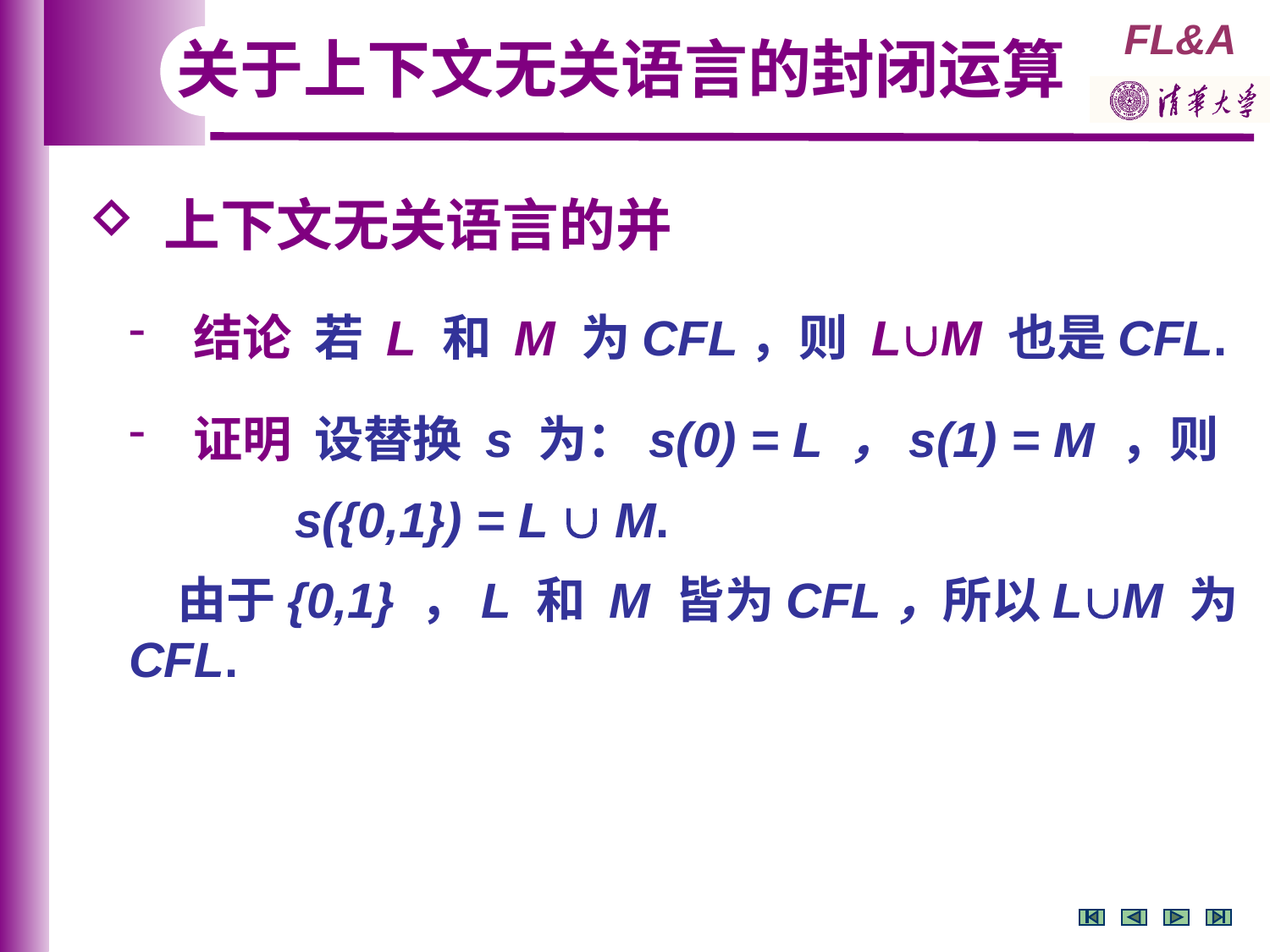

关于上下文无关语言的封闭运算
 上下文无关语言的并
  结论  若 L 和 M 为CFL，则 L∪M 也是CFL.
  证明  设替换 s 为：s(0) = L ，s(1) = M ，则

              s({0,1}) = L ∪ M.

    由于{0,1} ，L 和 M 皆为CFL，所以L∪M 为CFL.